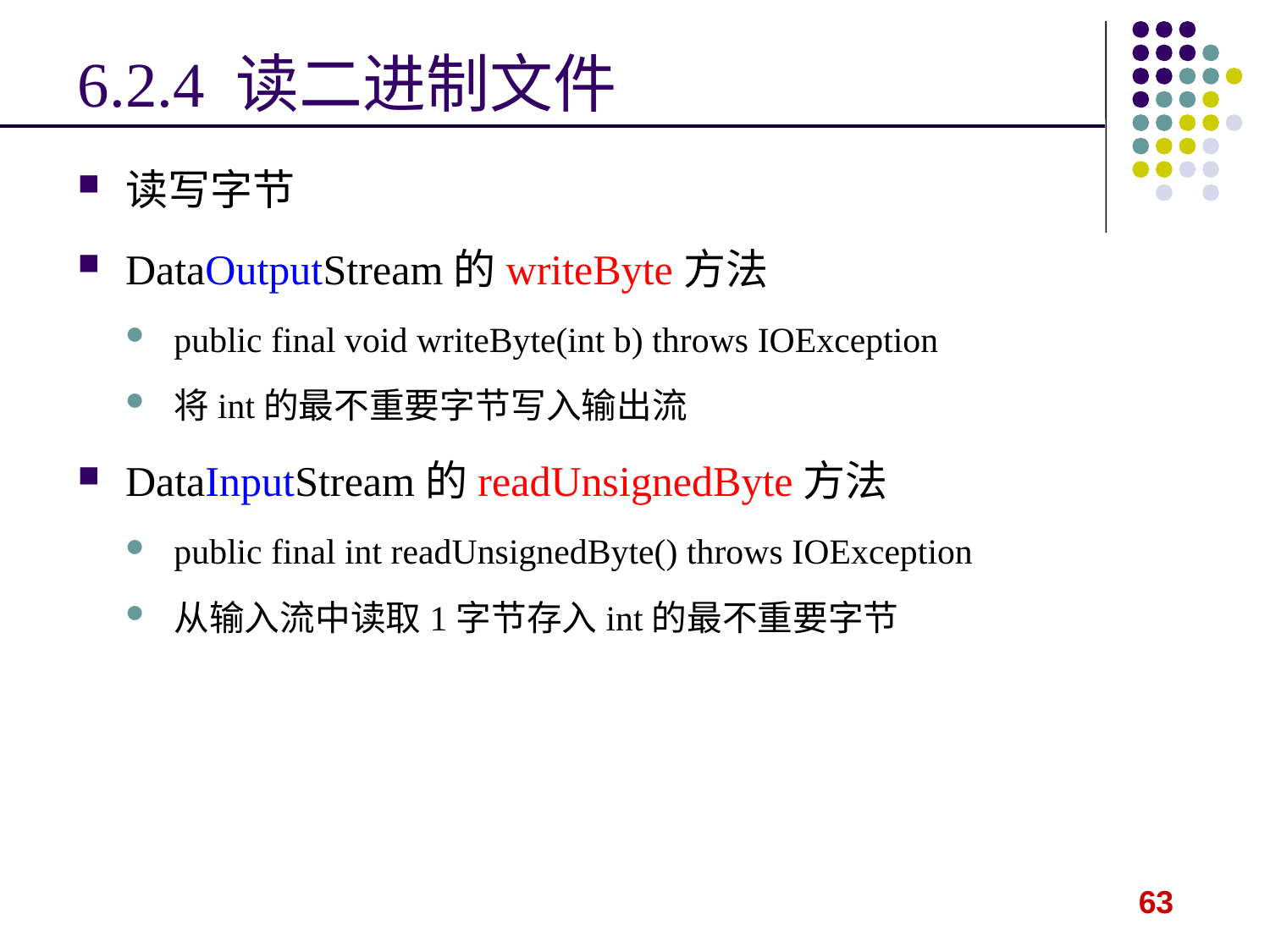

# 6.2.4 读二进制文件
读写字节
DataOutputStream的writeByte方法
public final void writeByte(int b) throws IOException
将int的最不重要字节写入输出流
DataInputStream的readUnsignedByte方法
public final int readUnsignedByte() throws IOException
从输入流中读取1字节存入int的最不重要字节